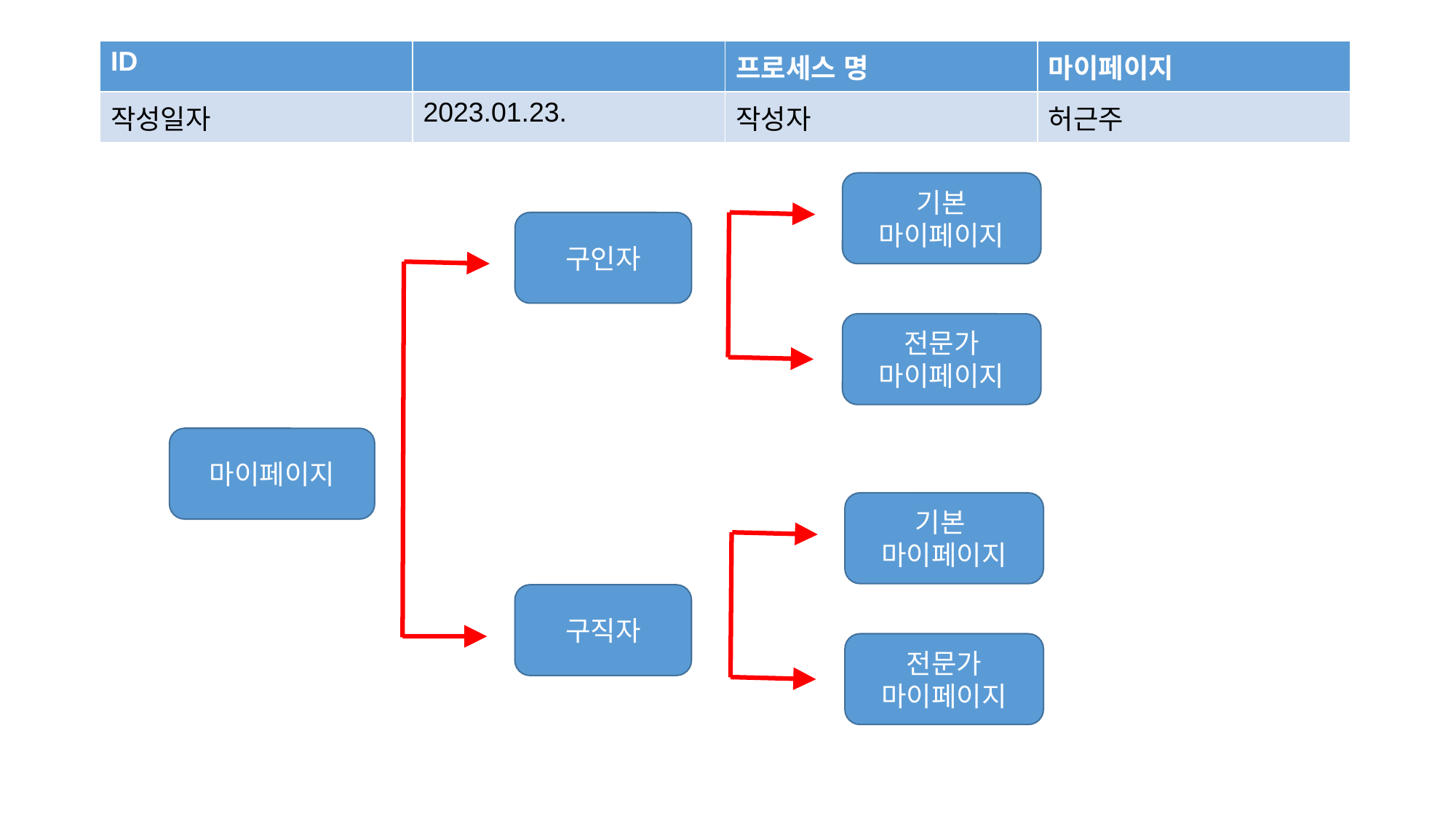

| ID |  | 프로세스 명 | 마이페이지 |
| --- | --- | --- | --- |
| 작성일자 | 2023.01.23. | 작성자 | 허근주 |
기본
마이페이지
구인자
전문가 마이페이지
마이페이지
기본
마이페이지
구직자
전문가 마이페이지